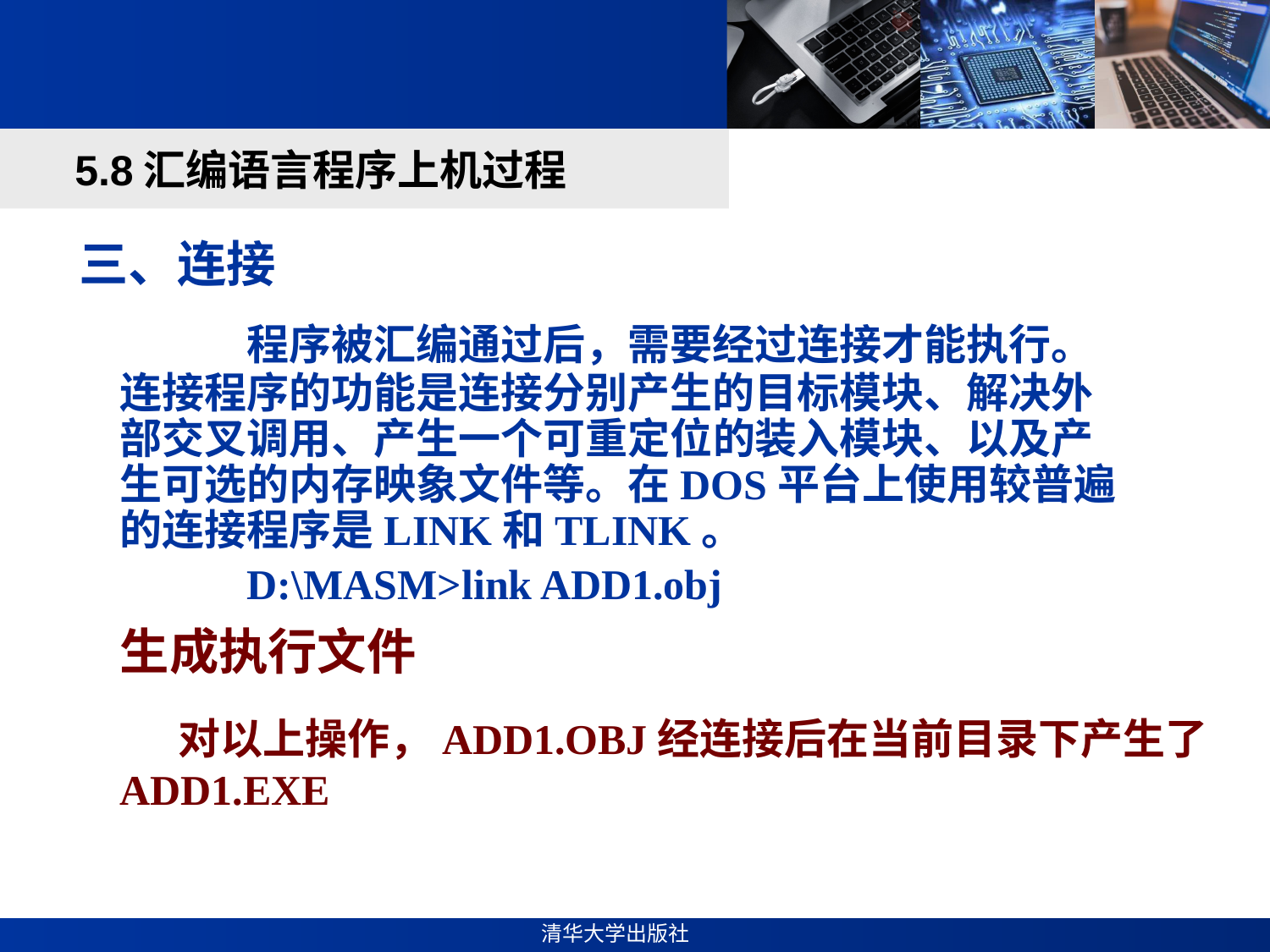

#
5.8汇编语言程序上机过程

三、连接
	程序被汇编通过后，需要经过连接才能执行。连接程序的功能是连接分别产生的目标模块、解决外部交叉调用、产生一个可重定位的装入模块、以及产生可选的内存映象文件等。在DOS平台上使用较普遍的连接程序是LINK和TLINK。
	D:\MASM>link ADD1.obj
生成执行文件
     对以上操作，ADD1.OBJ经连接后在当前目录下产生了ADD1.EXE